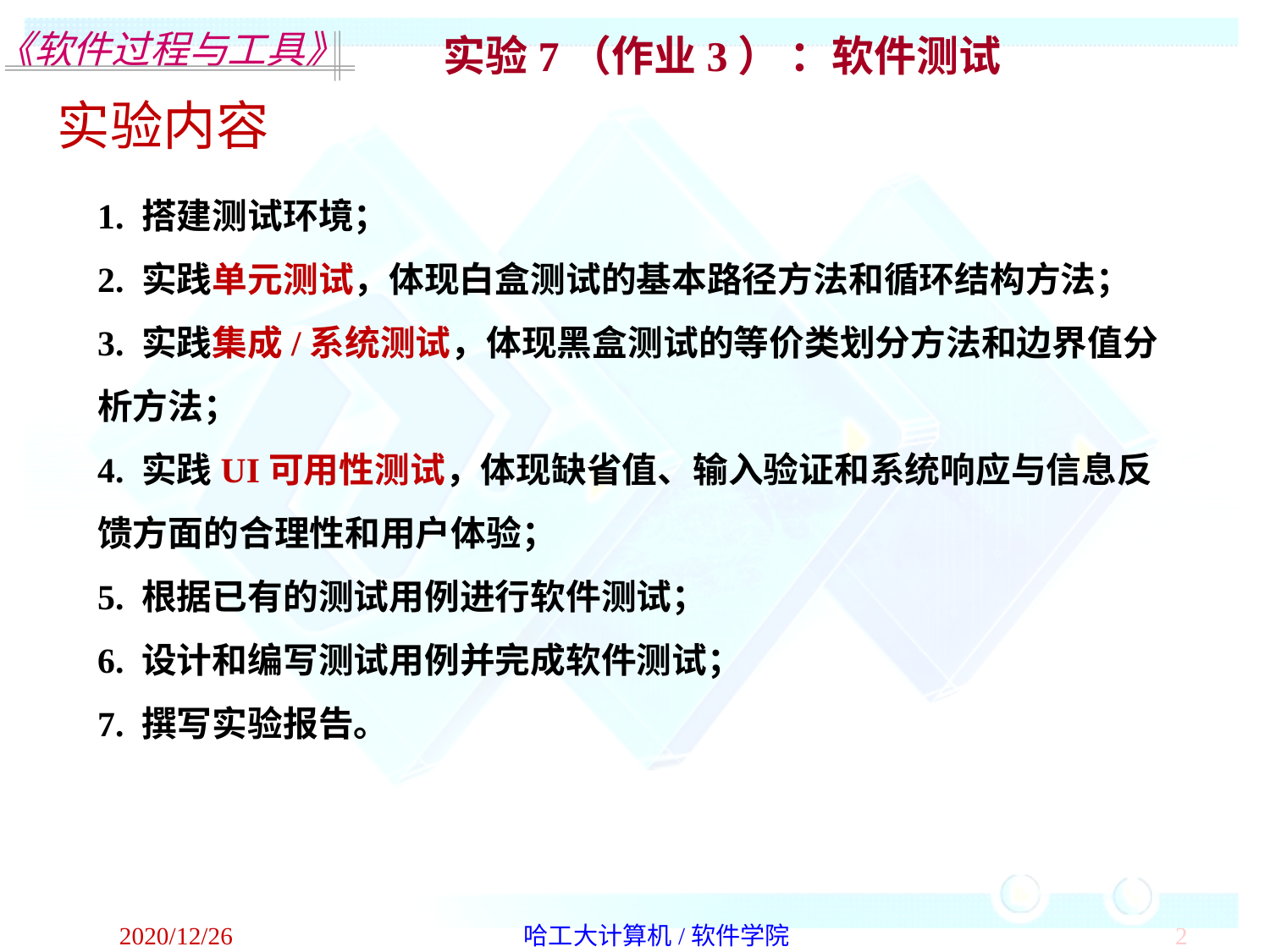

实验7（作业3） ：软件测试
实验内容

1. 搭建测试环境；
2. 实践单元测试，体现白盒测试的基本路径方法和循环结构方法；
3. 实践集成/系统测试，体现黑盒测试的等价类划分方法和边界值分析方法；
4. 实践UI可用性测试，体现缺省值、输入验证和系统响应与信息反馈方面的合理性和用户体验；
5. 根据已有的测试用例进行软件测试；
6. 设计和编写测试用例并完成软件测试；
7. 撰写实验报告。